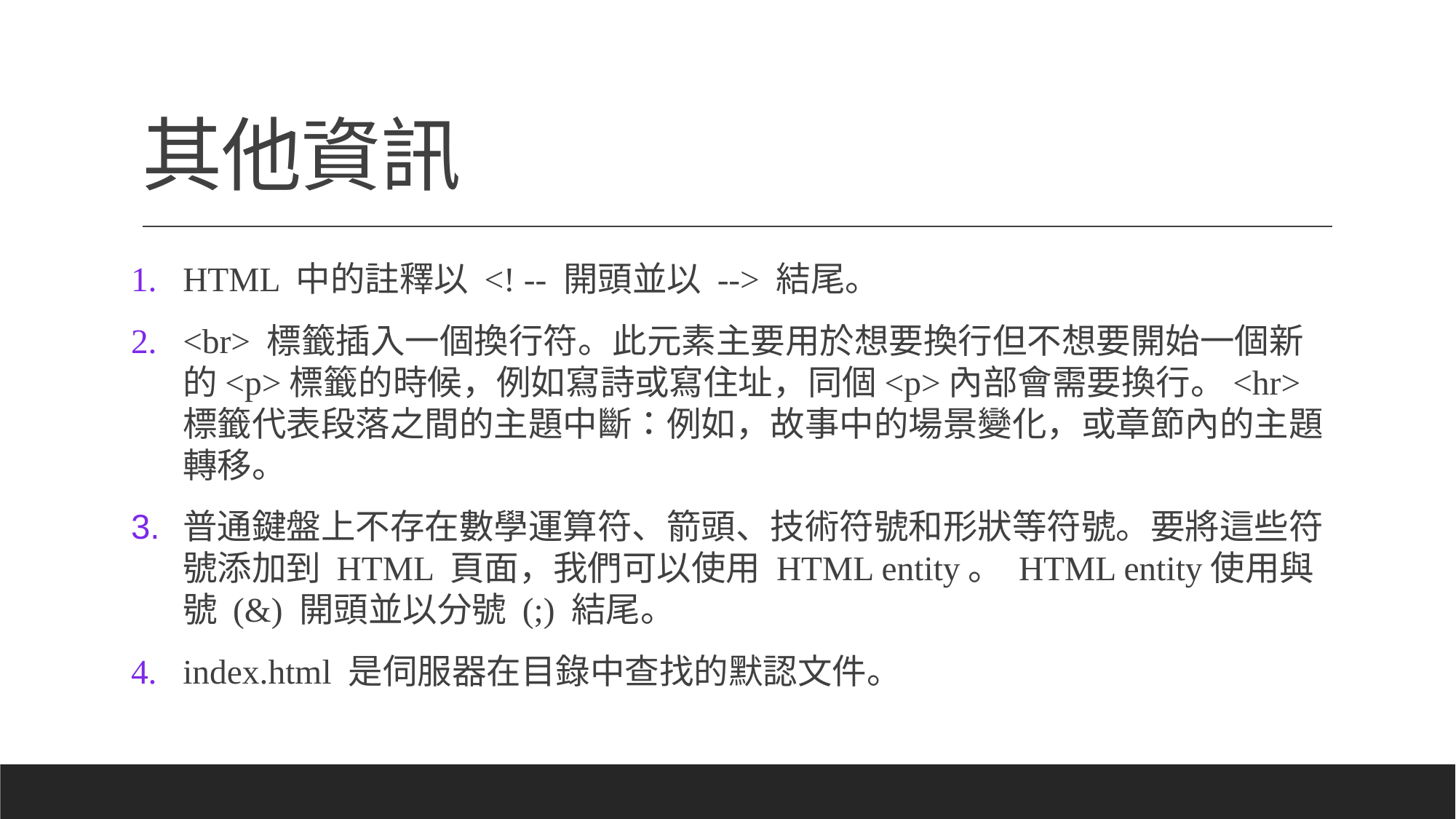

# 其他資訊
HTML 中的註釋以 <! -- 開頭並以 --> 結尾。
<br> 標籤插入一個換行符。此元素主要用於想要換行但不想要開始一個新的<p>標籤的時候，例如寫詩或寫住址，同個<p>內部會需要換行。<hr> 標籤代表段落之間的主題中斷：例如，故事中的場景變化，或章節內的主題轉移。
普通鍵盤上不存在數學運算符、箭頭、技術符號和形狀等符號。要將這些符號添加到 HTML 頁面，我們可以使用 HTML entity。 HTML entity使用與號 (&) 開頭並以分號 (;) 結尾。
index.html 是伺服器在目錄中查找的默認文件。